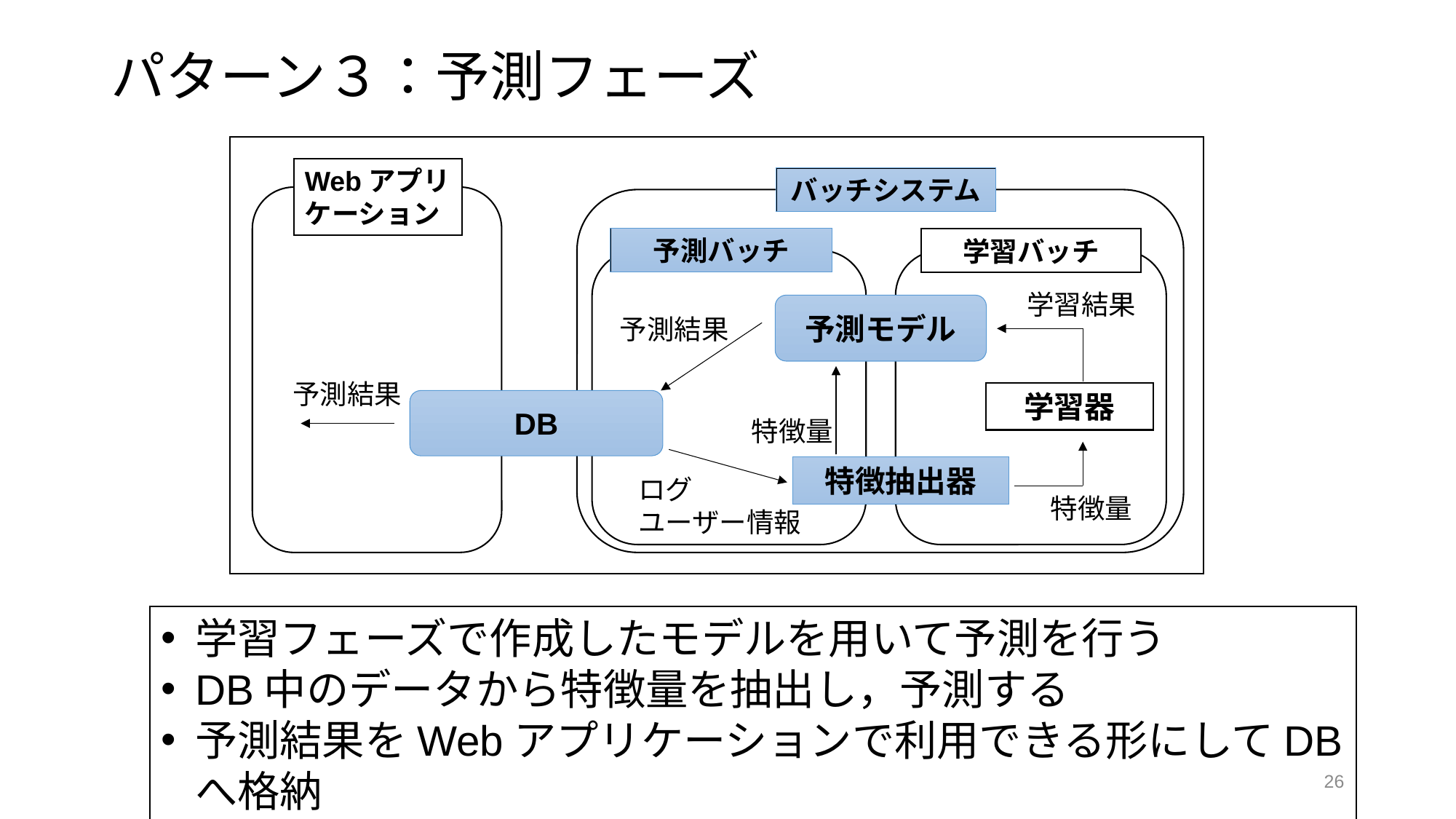

# パターン３：予測フェーズ

Webアプリ
ケーション
バッチシステム

予測バッチ
学習バッチ

学習結果
予測モデル
予測結果
予測結果
学習器
DB
特徴量
特徴抽出器
ログ
ユーザー情報
特徴量
学習フェーズで作成したモデルを用いて予測を行う
DB中のデータから特徴量を抽出し，予測する
予測結果をWebアプリケーションで利用できる形にしてDBへ格納
26